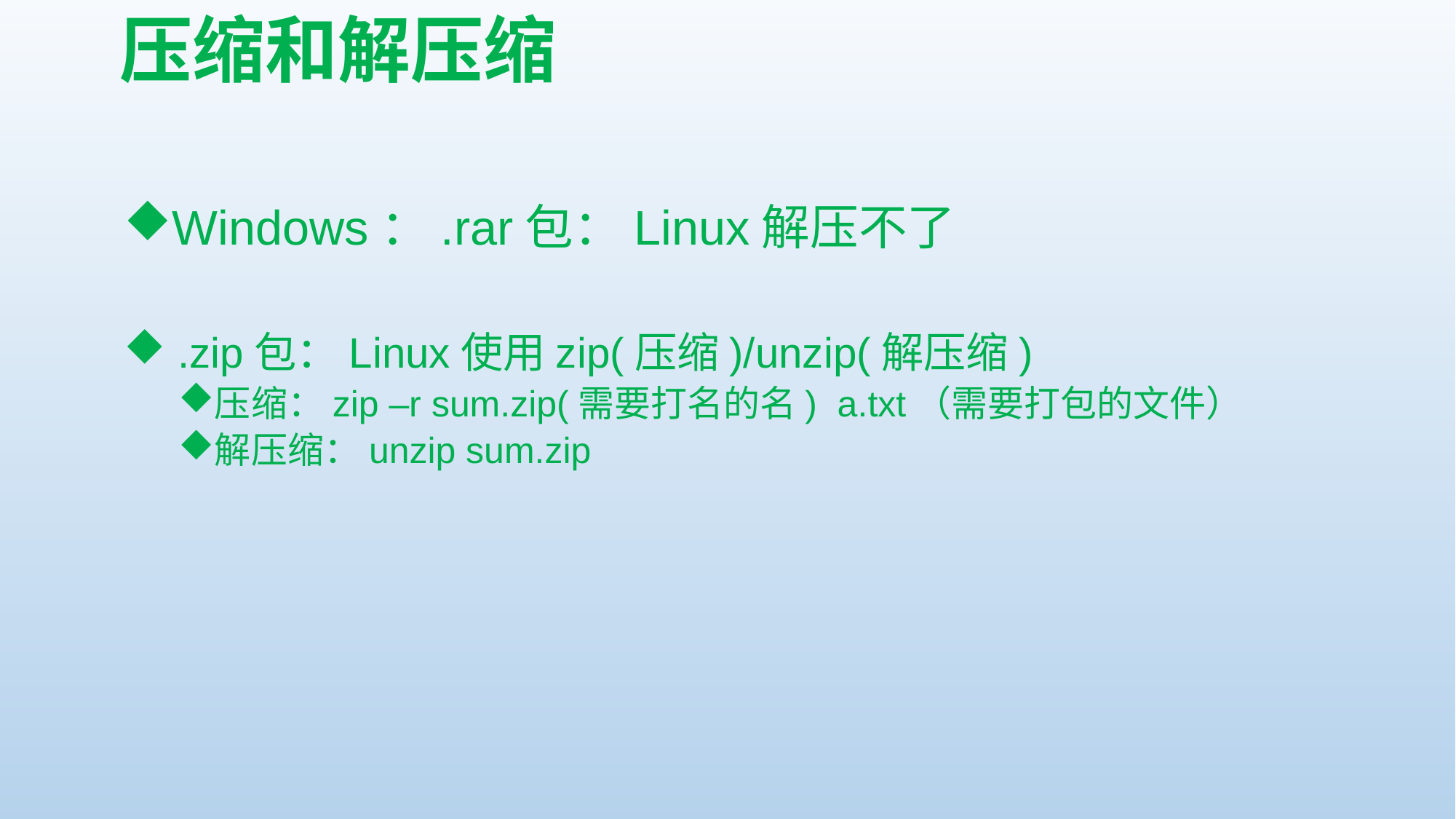

# 压缩和解压缩
Windows：.rar包：Linux解压不了

 .zip包：Linux使用zip(压缩)/unzip(解压缩)
压缩：zip –r sum.zip(需要打名的名)  a.txt（需要打包的文件）
解压缩：unzip sum.zip